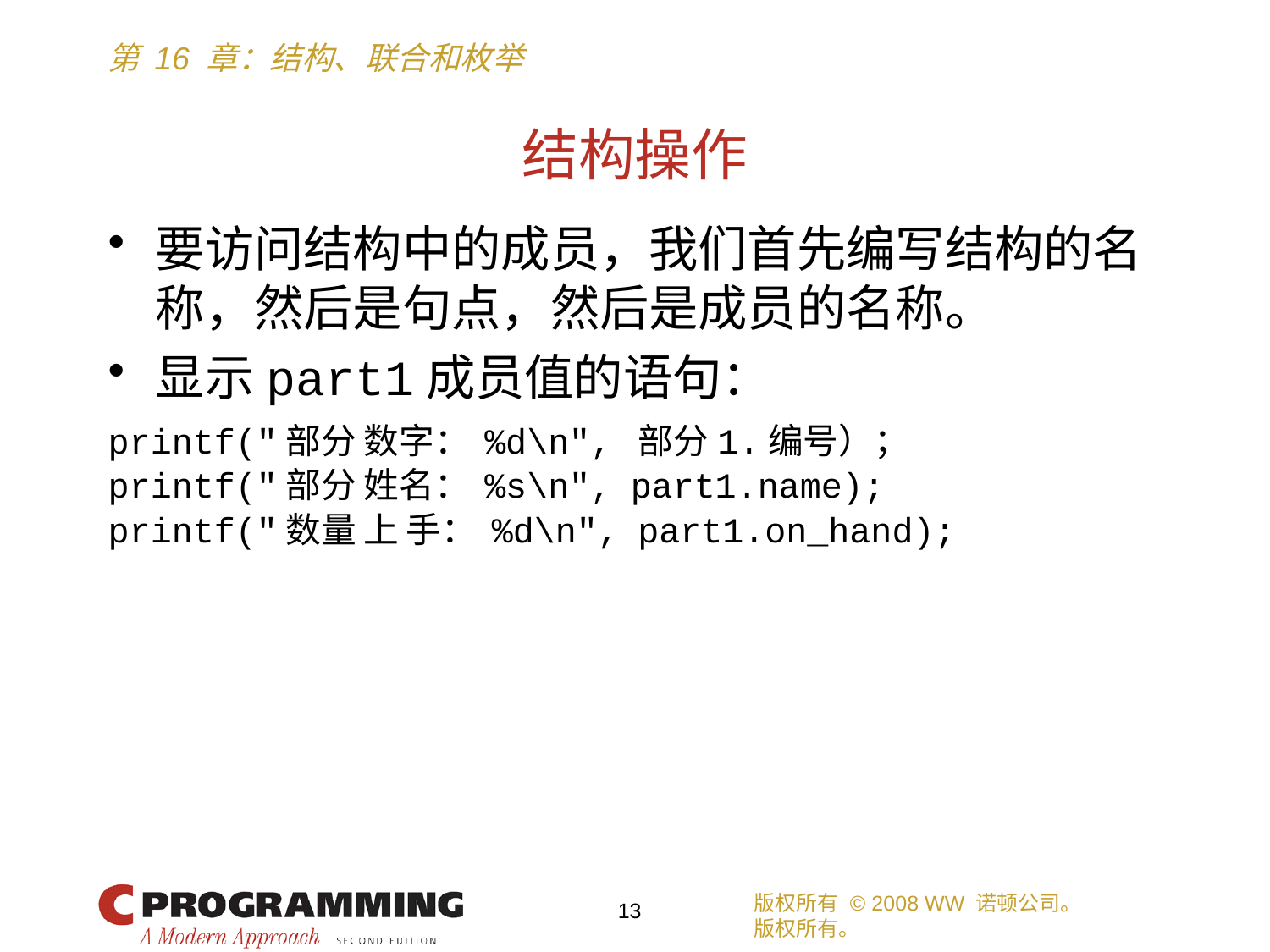

# 结构操作
要访问结构中的成员，我们首先编写结构的名称，然后是句点，然后是成员的名称。
显示part1成员值的语句：
printf("部分 数字： %d\n", 部分1.编号）；
printf("部分 姓名： %s\n", part1.name);
printf("数量 上 手： %d\n", part1.on_hand);
版权所有 © 2008 WW 诺顿公司。
版权所有。
13